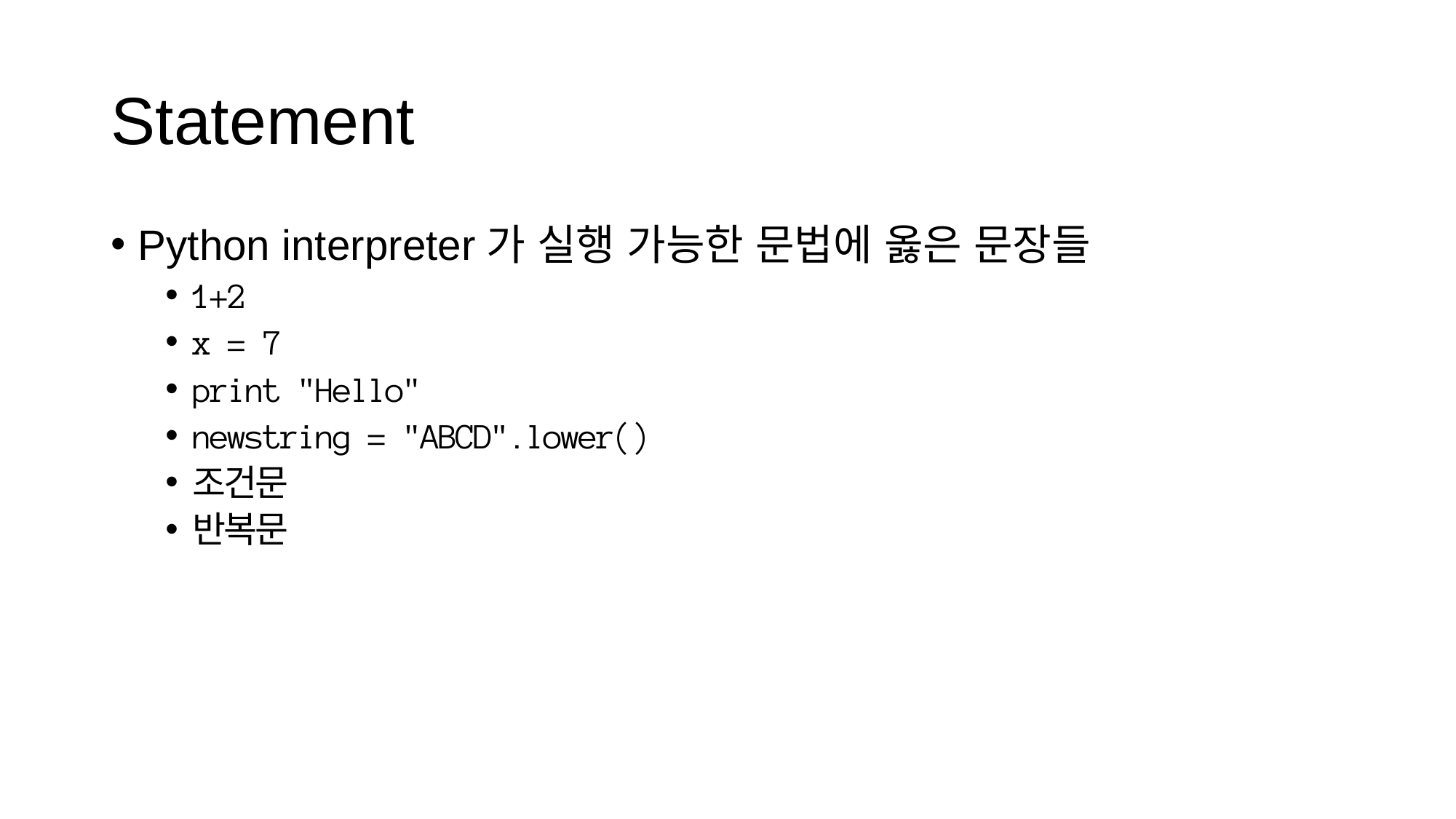

# Statement
Python interpreter가 실행 가능한 문법에 옳은 문장들
1+2
x = 7
print "Hello"
newstring = "ABCD".lower()
조건문
반복문